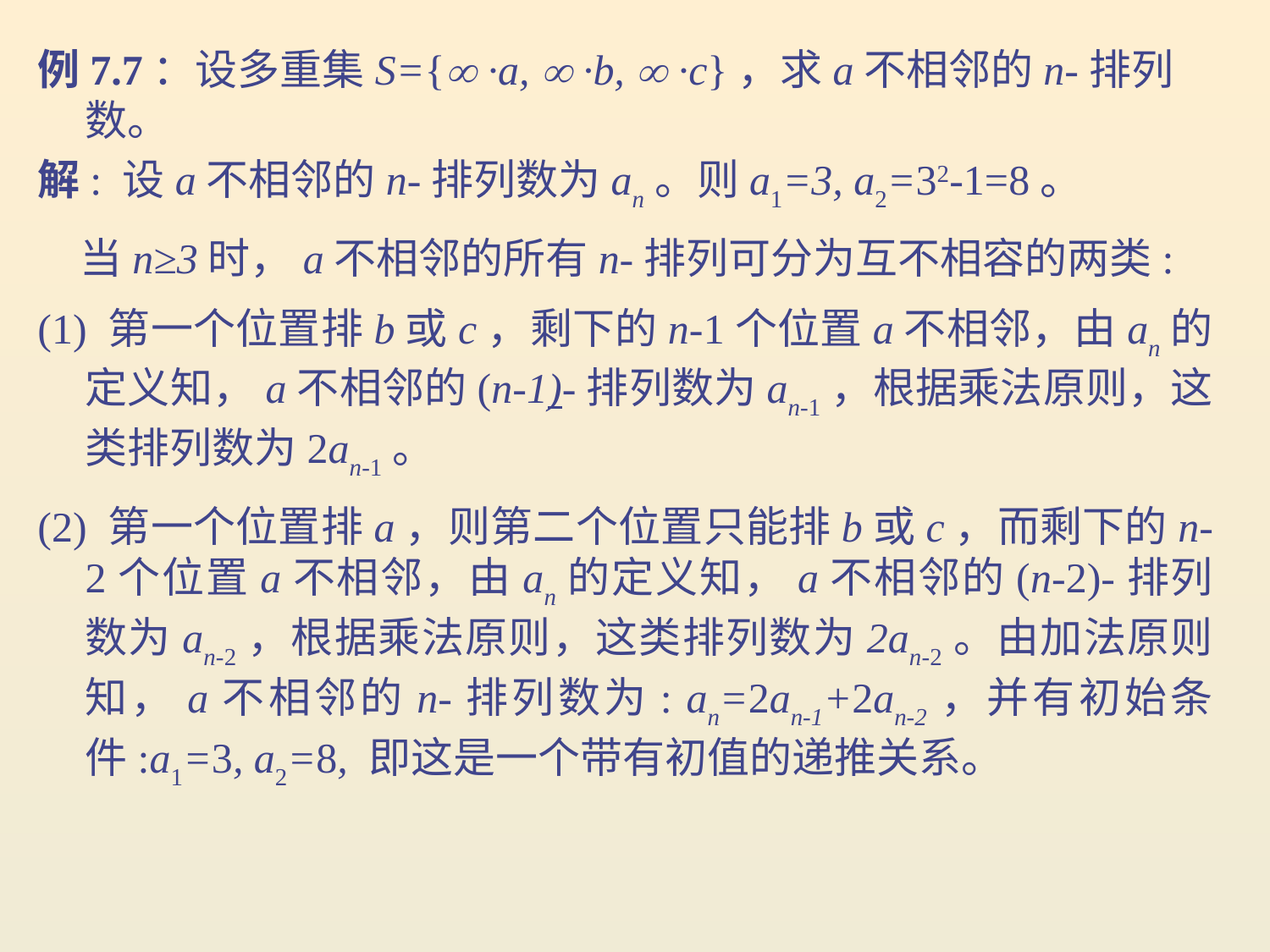

例7.7：设多重集S={∞ ·a, ∞ ·b, ∞ ·c}，求a不相邻的n-排列数。
解: 设a不相邻的n-排列数为an。则a1=3, a2=32-1=8。
　当n≥3时，a不相邻的所有n-排列可分为互不相容的两类:
(1) 第一个位置排b或c，剩下的n-1个位置a不相邻，由an的定义知，a不相邻的(n-1)-排列数为an-1，根据乘法原则，这类排列数为2an-1。
(2) 第一个位置排a，则第二个位置只能排b或c，而剩下的n-2个位置a不相邻，由an的定义知，a不相邻的(n-2)-排列数为an-2，根据乘法原则，这类排列数为2an-2。由加法原则知，a不相邻的n-排列数为: an=2an-1+2an-2，并有初始条件:a1=3, a2=8, 即这是一个带有初值的递推关系。